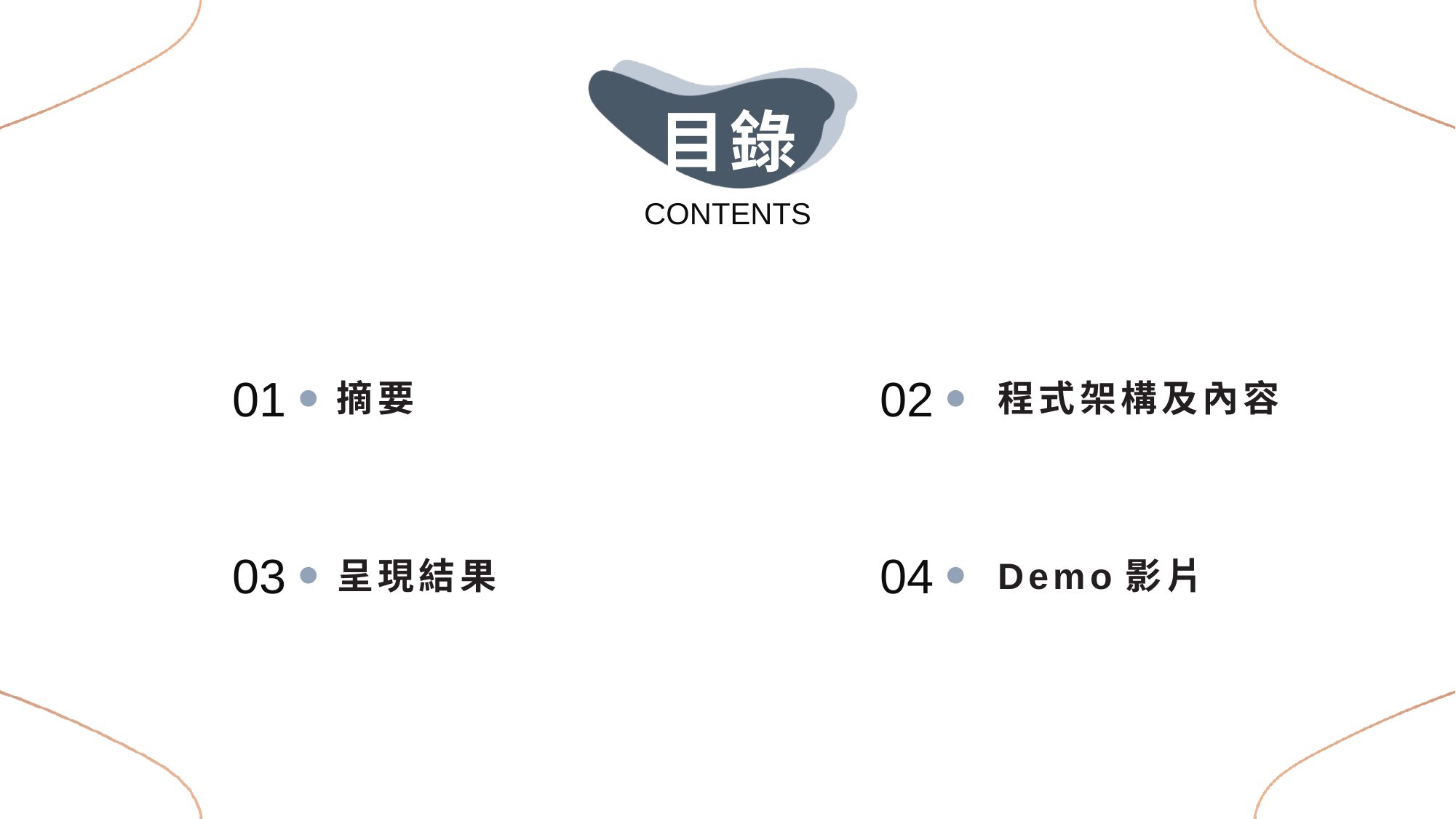

目錄
CONTENTS
https://www.ypppt.com/
01
02
程式架構及內容
摘要

03
04
呈現結果
Demo影片